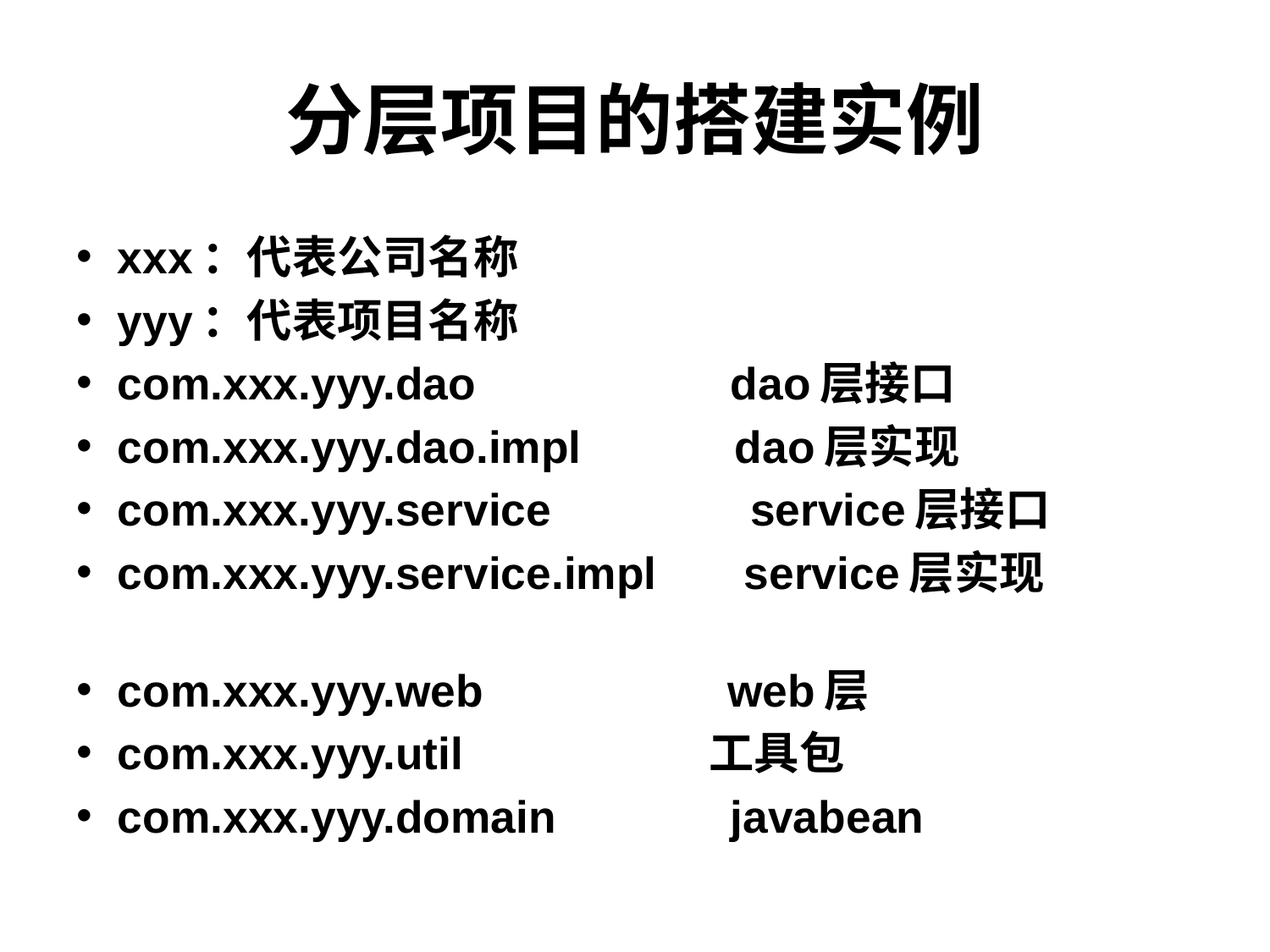

# 分层项目的搭建实例
xxx：代表公司名称
yyy：代表项目名称
com.xxx.yyy.dao　　　　　 dao层接口
com.xxx.yyy.dao.impl　　　dao层实现
com.xxx.yyy.service　　　　service层接口
com.xxx.yyy.service.impl       service层实现
com.xxx.yyy.web　　　　　web层
com.xxx.yyy.util　　　　　 工具包
com.xxx.yyy.domain　　　  javabean